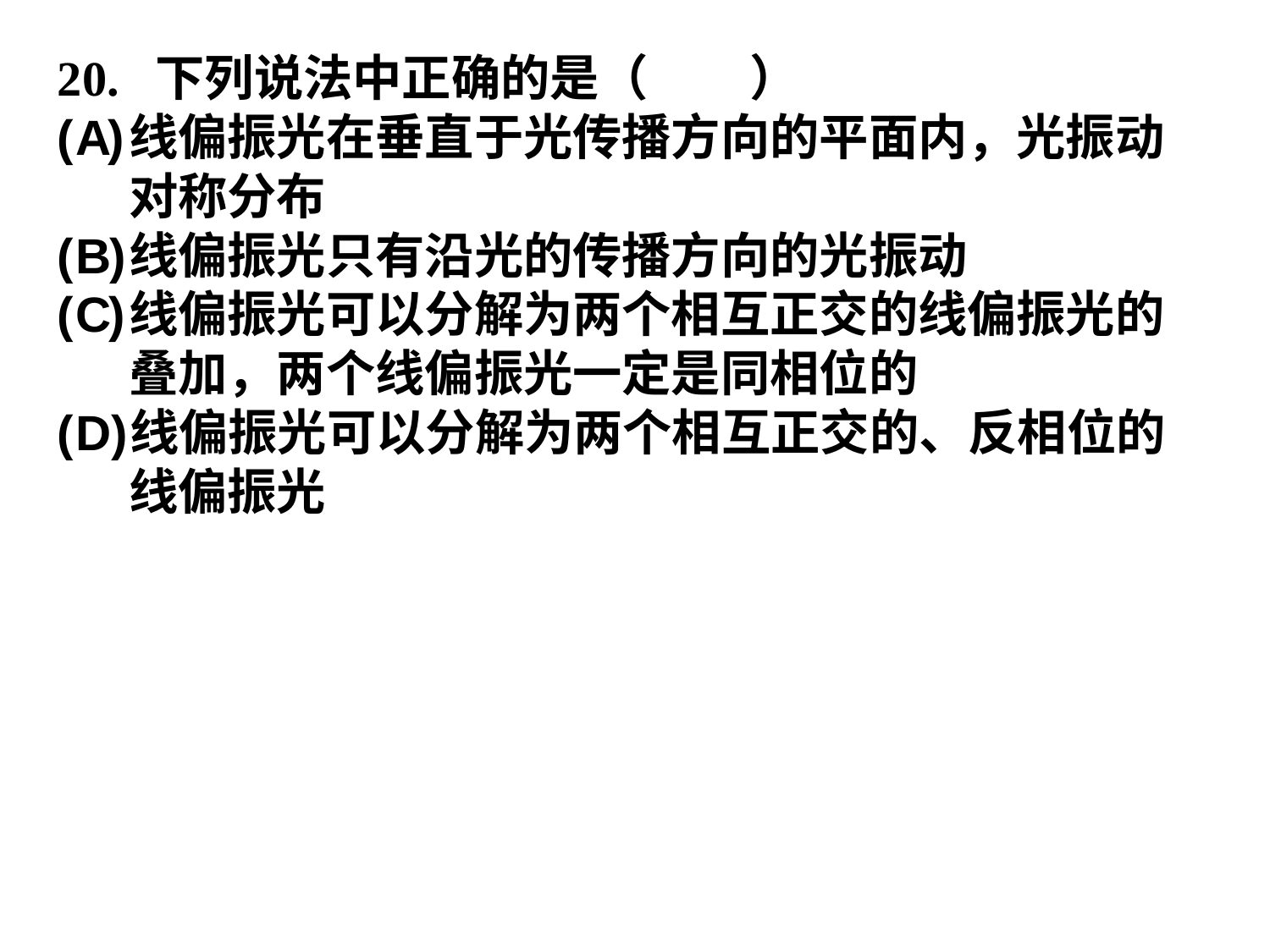

20.  下列说法中正确的是（         ）
线偏振光在垂直于光传播方向的平面内，光振动对称分布
线偏振光只有沿光的传播方向的光振动
线偏振光可以分解为两个相互正交的线偏振光的叠加，两个线偏振光一定是同相位的
线偏振光可以分解为两个相互正交的、反相位的线偏振光